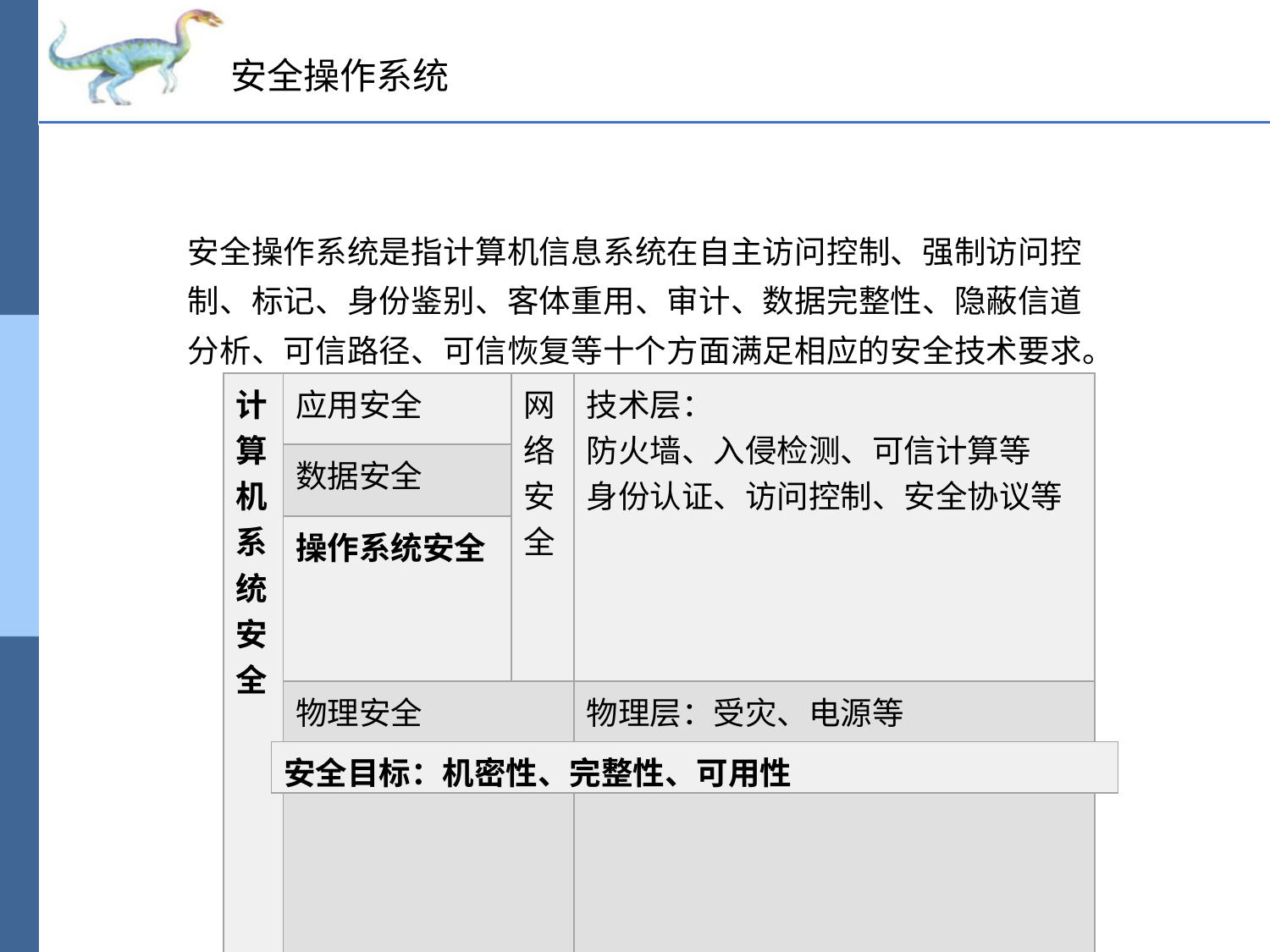

安全操作系统
安全操作系统是指计算机信息系统在自主访问控制、强制访问控制、标记、身份鉴别、客体重用、审计、数据完整性、隐蔽信道分析、可信路径、可信恢复等十个方面满足相应的安全技术要求。
| 计 算 机 系 统 安 全 | 应用安全 | 网 络 安 全 | 技术层： 防火墙、入侵检测、可信计算等 身份认证、访问控制、安全协议等 |
| --- | --- | --- | --- |
|  | 数据安全 |  |  |
|  | 操作系统安全 |  |  |
|  | 物理安全 |  | 物理层：受灾、电源等 |
| 安全目标：机密性、完整性、可用性 |
| --- |